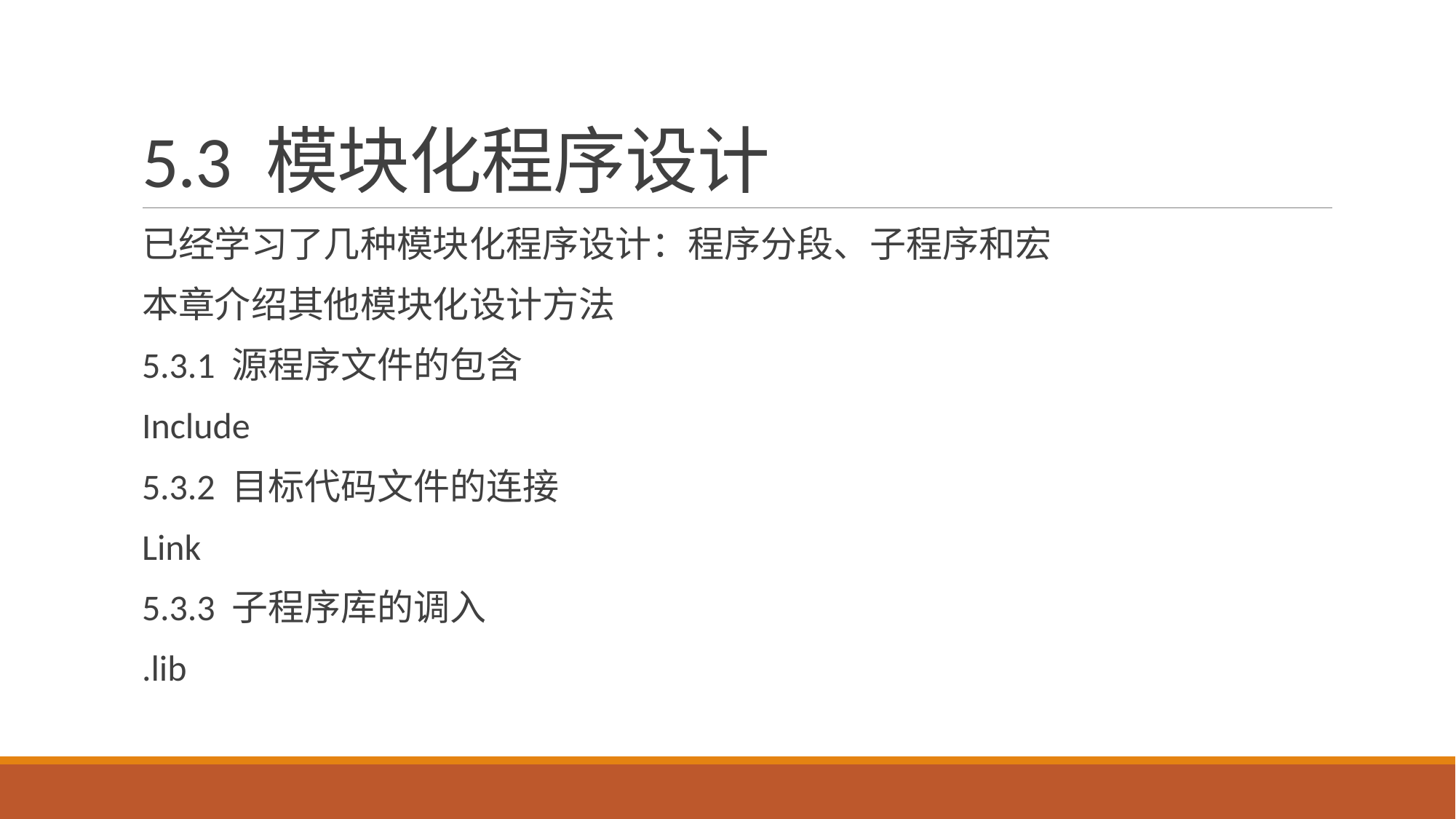

# 5.3 模块化程序设计
已经学习了几种模块化程序设计：程序分段、子程序和宏
本章介绍其他模块化设计方法
5.3.1 源程序文件的包含
Include
5.3.2 目标代码文件的连接
Link
5.3.3 子程序库的调入
.lib